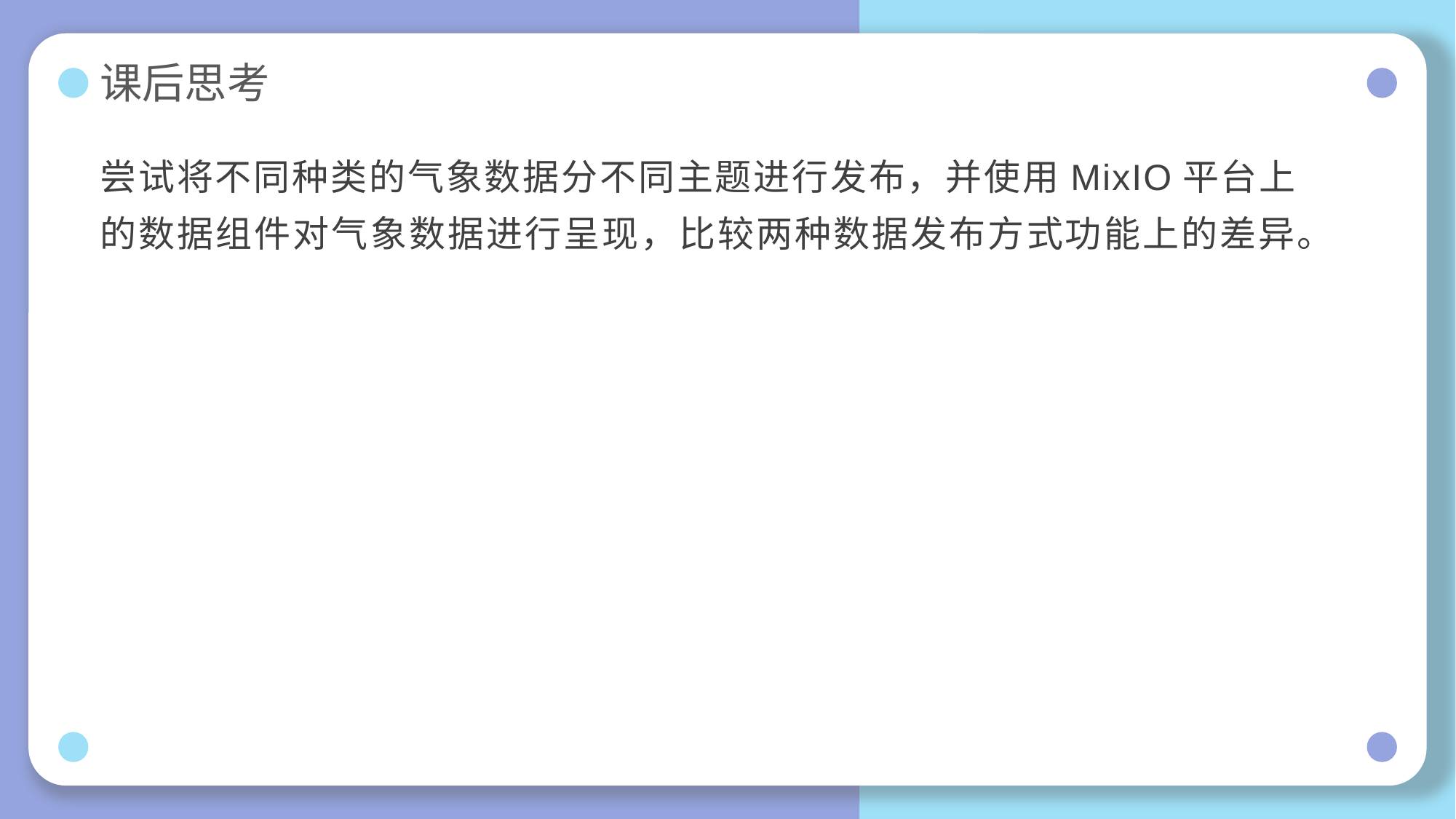

# 课后思考
尝试将不同种类的气象数据分不同主题进行发布，并使用MixIO平台上的数据组件对气象数据进行呈现，比较两种数据发布方式功能上的差异。